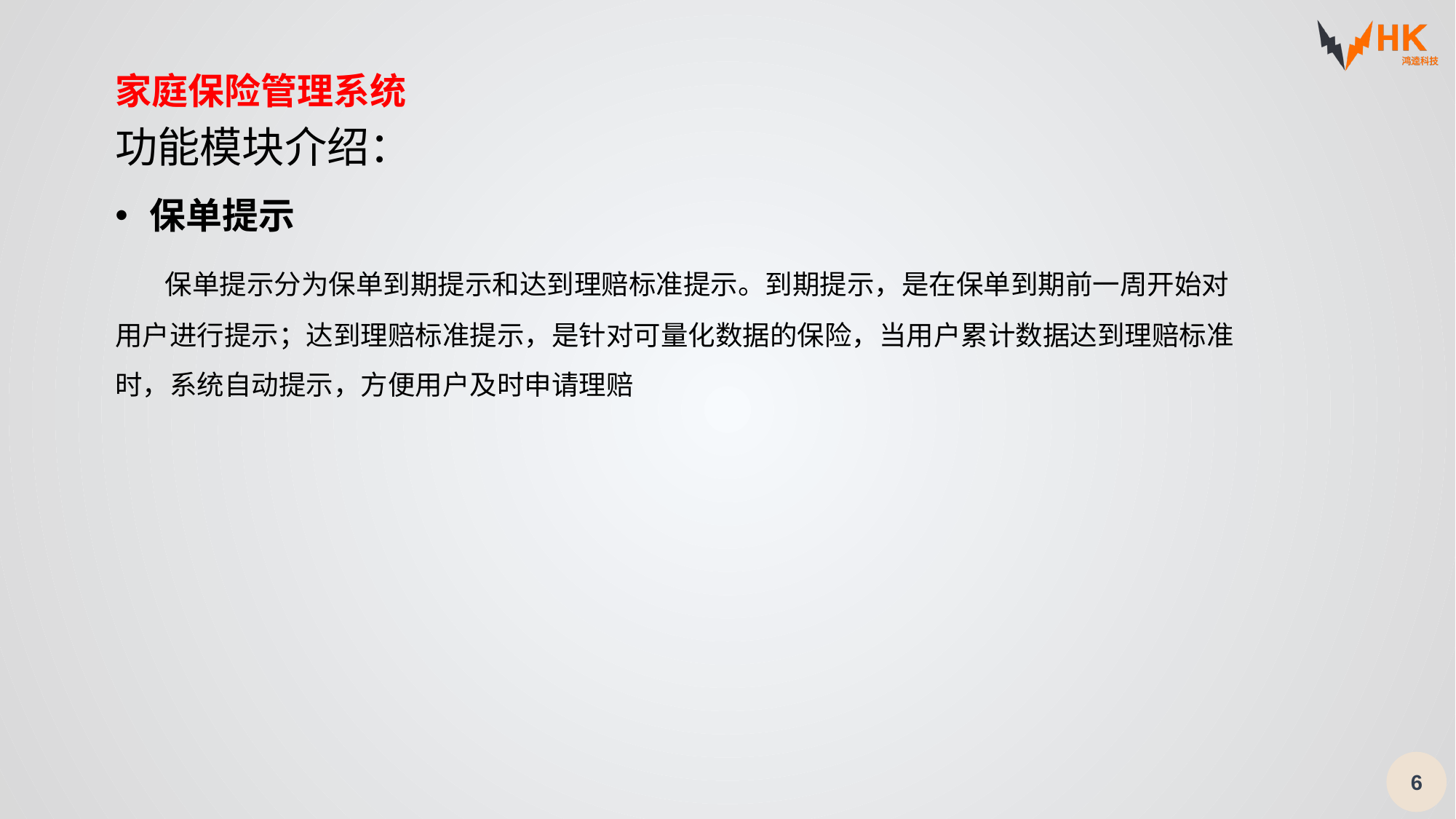

家庭保险管理系统
功能模块介绍：
保单提示
     保单提示分为保单到期提示和达到理赔标准提示。到期提示，是在保单到期前一周开始对用户进行提示；达到理赔标准提示，是针对可量化数据的保险，当用户累计数据达到理赔标准时，系统自动提示，方便用户及时申请理赔